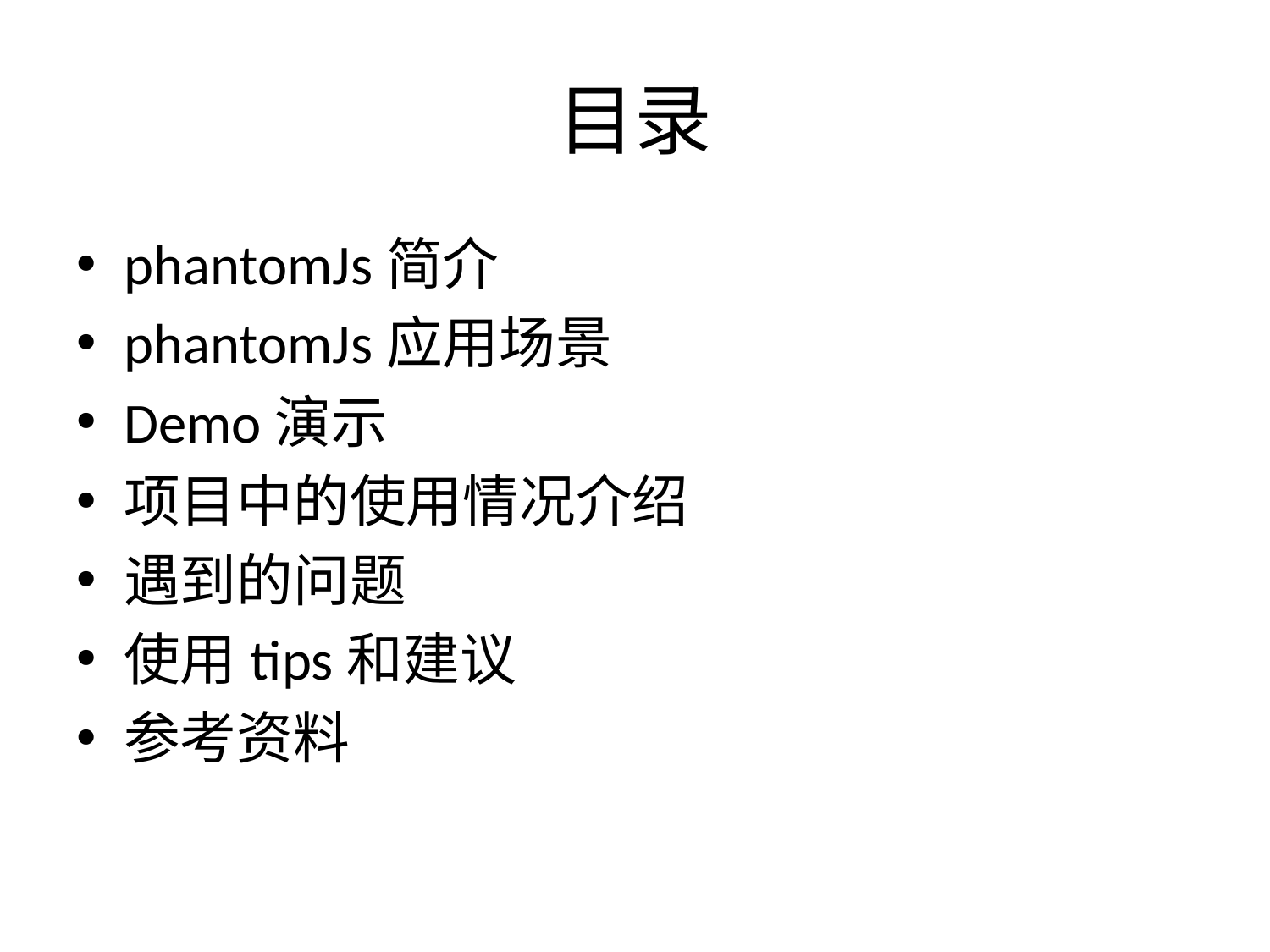

# 目录
phantomJs简介
phantomJs应用场景
Demo演示
项目中的使用情况介绍
遇到的问题
使用tips和建议
参考资料